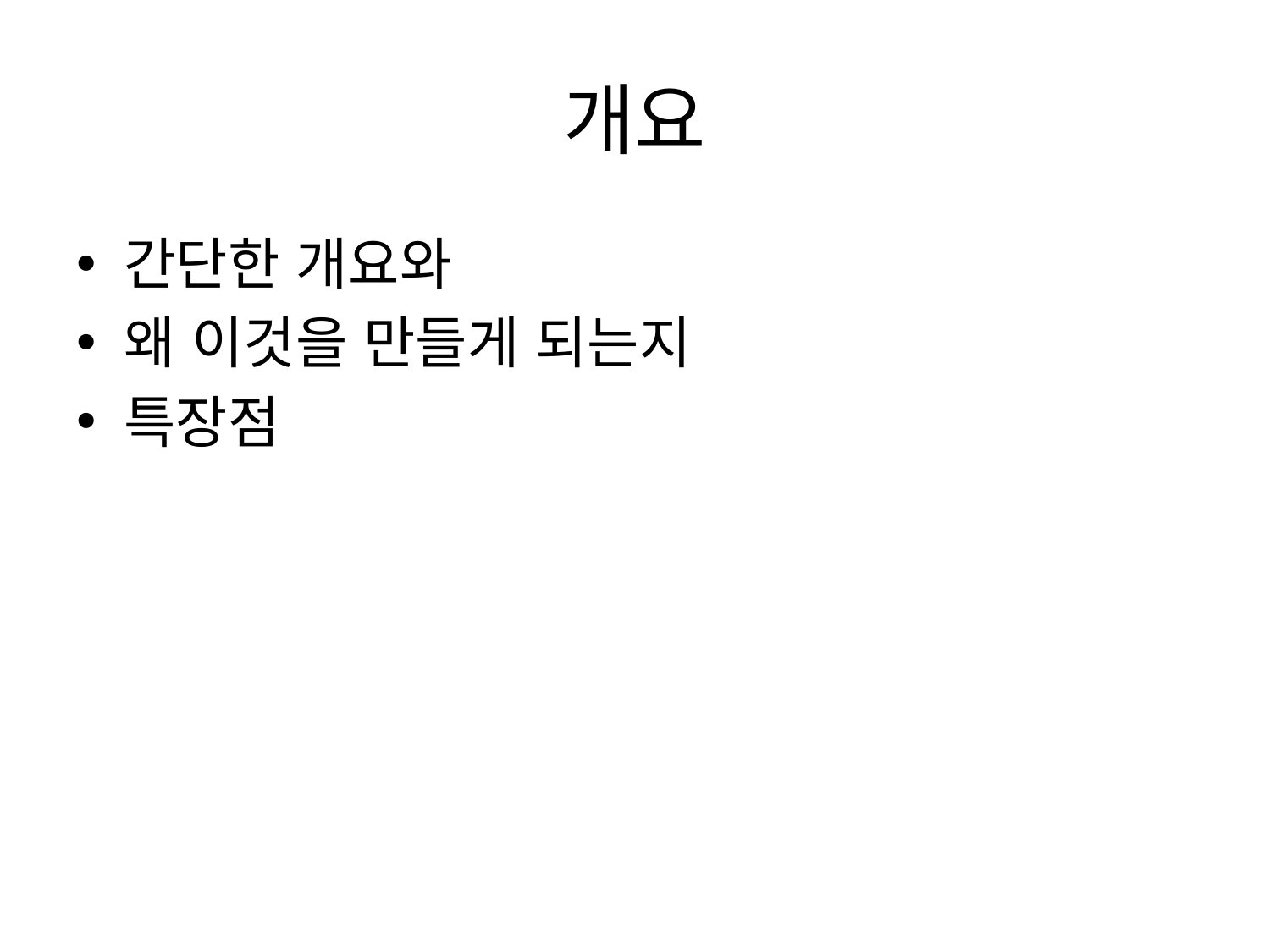

# 개요
간단한 개요와
왜 이것을 만들게 되는지
특장점